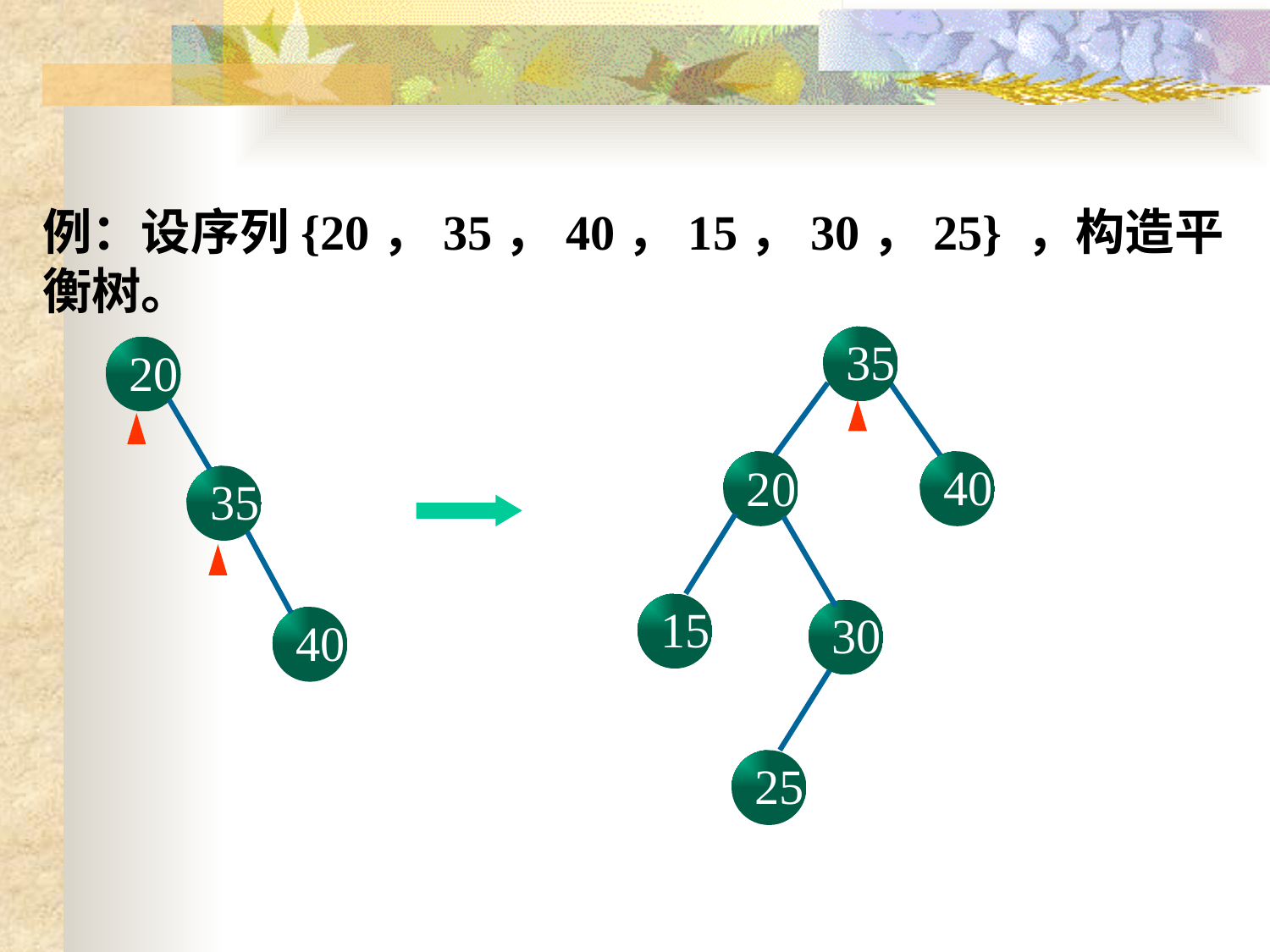

例：设序列{20，35，40，15，30，25} ，构造平衡树。
35

20
40
20

35

15

30

40

25